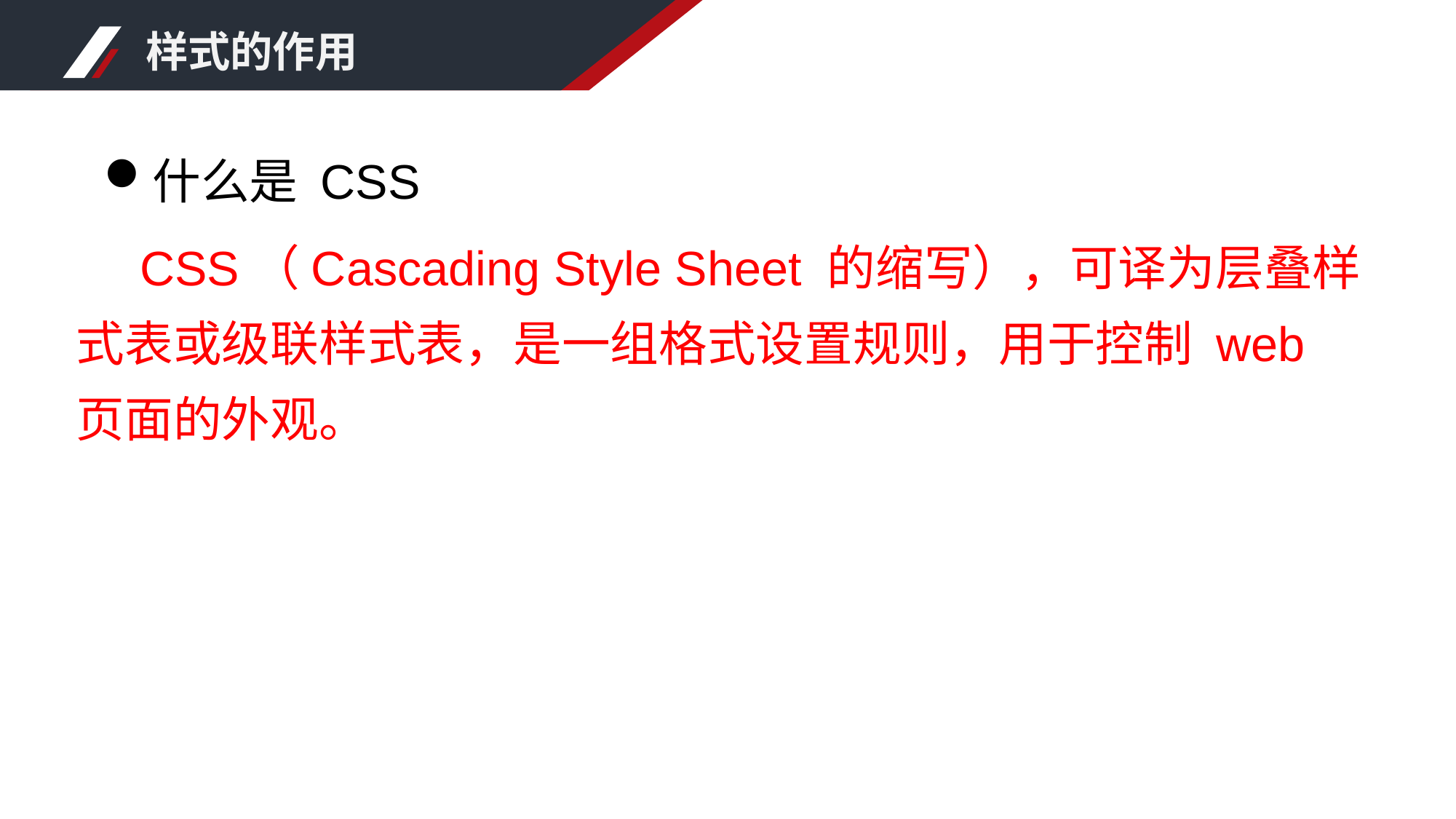

样式的作用
什么是 CSS
CSS（Cascading Style Sheet 的缩写），可译为层叠样式表或级联样式表，是一组格式设置规则，用于控制 web 页面的外观。